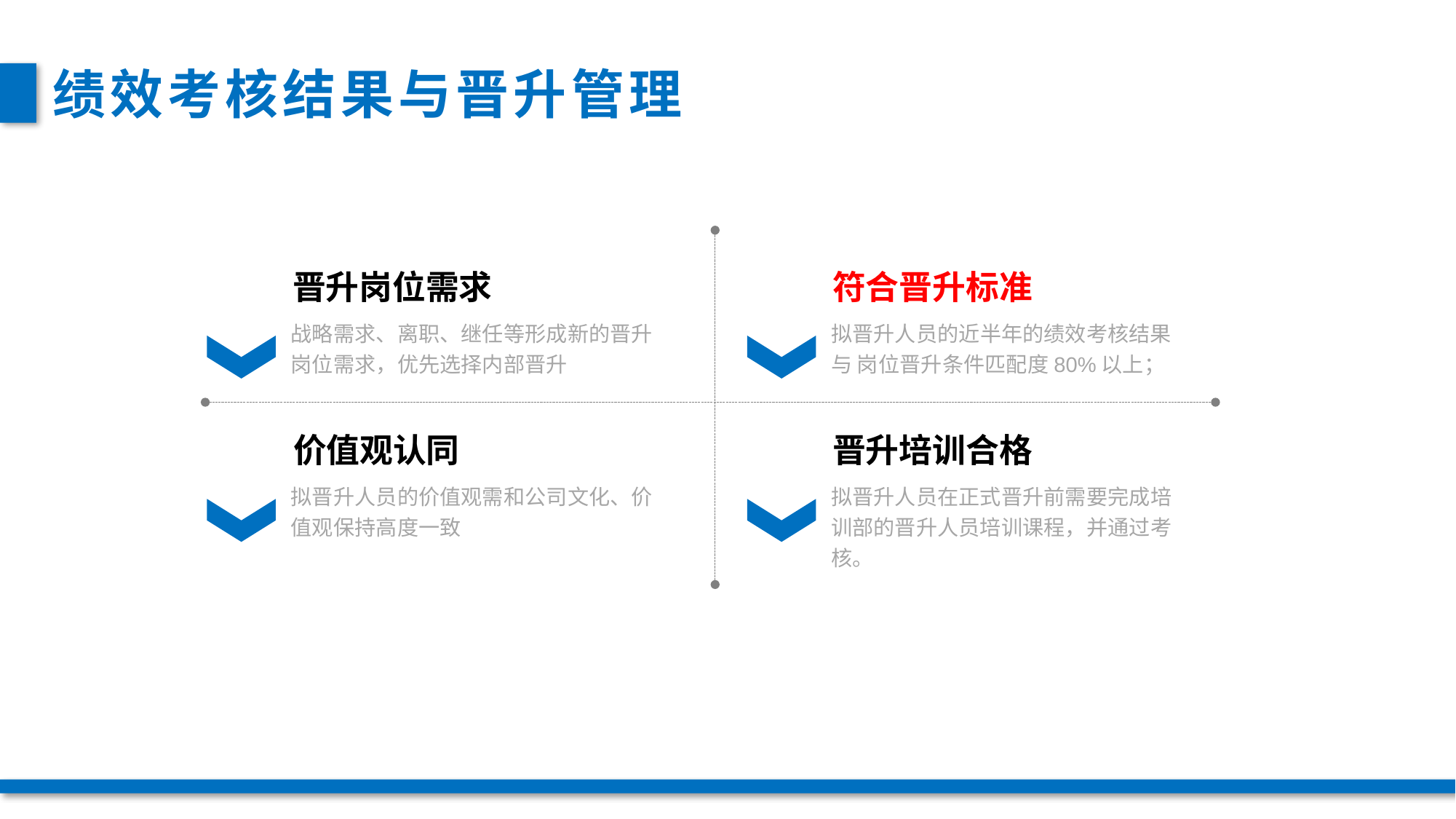

绩效考核结果与晋升管理

晋升岗位需求
符合晋升标准
战略需求、离职、继任等形成新的晋升岗位需求，优先选择内部晋升
拟晋升人员的近半年的绩效考核结果与 岗位晋升条件匹配度80%以上；

价值观认同
晋升培训合格
拟晋升人员的价值观需和公司文化、价值观保持高度一致
拟晋升人员在正式晋升前需要完成培训部的晋升人员培训课程，并通过考核。